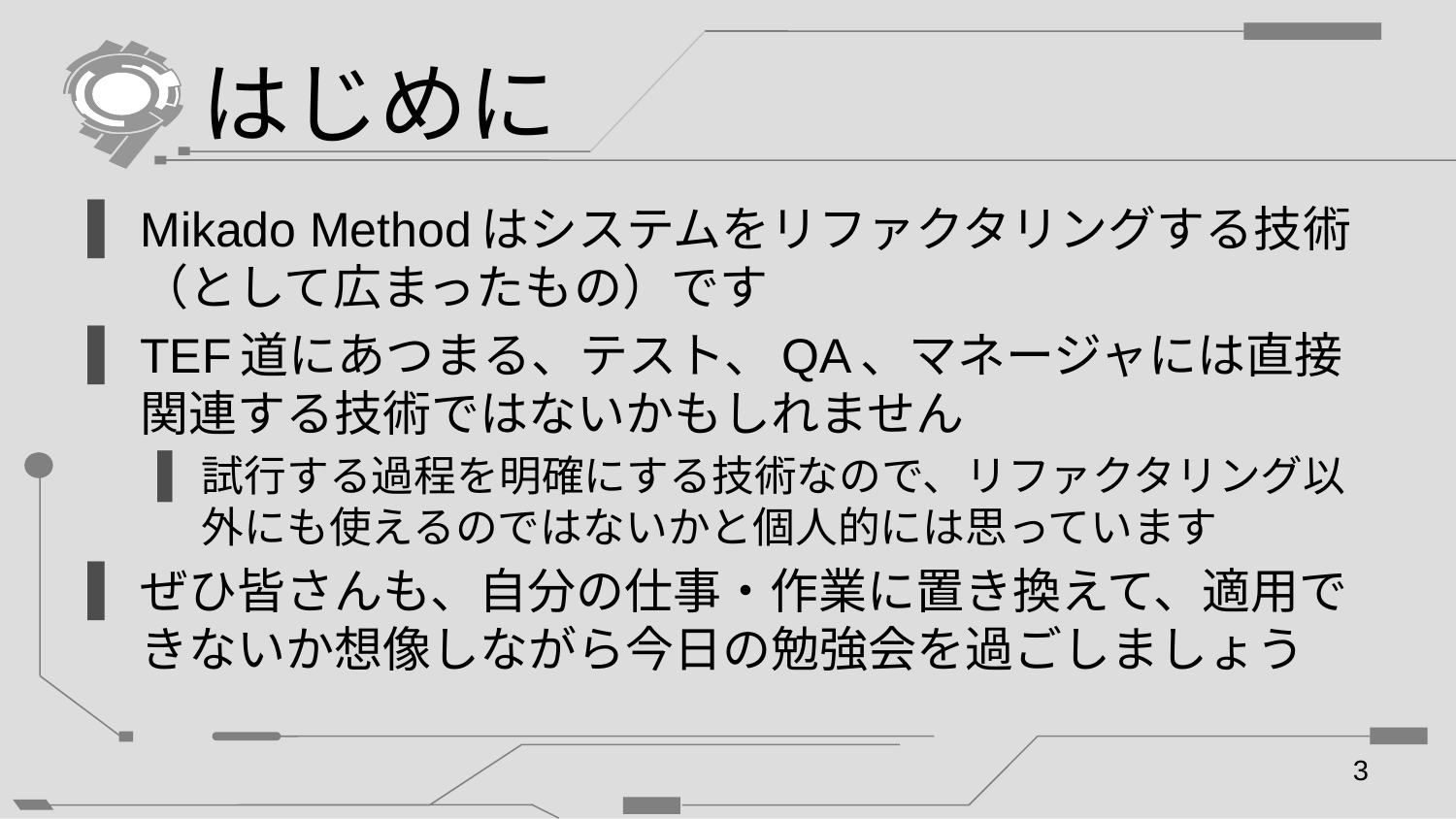

# はじめに
Mikado Methodはシステムをリファクタリングする技術（として広まったもの）です
TEF道にあつまる、テスト、QA、マネージャには直接関連する技術ではないかもしれません
試行する過程を明確にする技術なので、リファクタリング以外にも使えるのではないかと個人的には思っています
ぜひ皆さんも、自分の仕事・作業に置き換えて、適用できないか想像しながら今日の勉強会を過ごしましょう
3